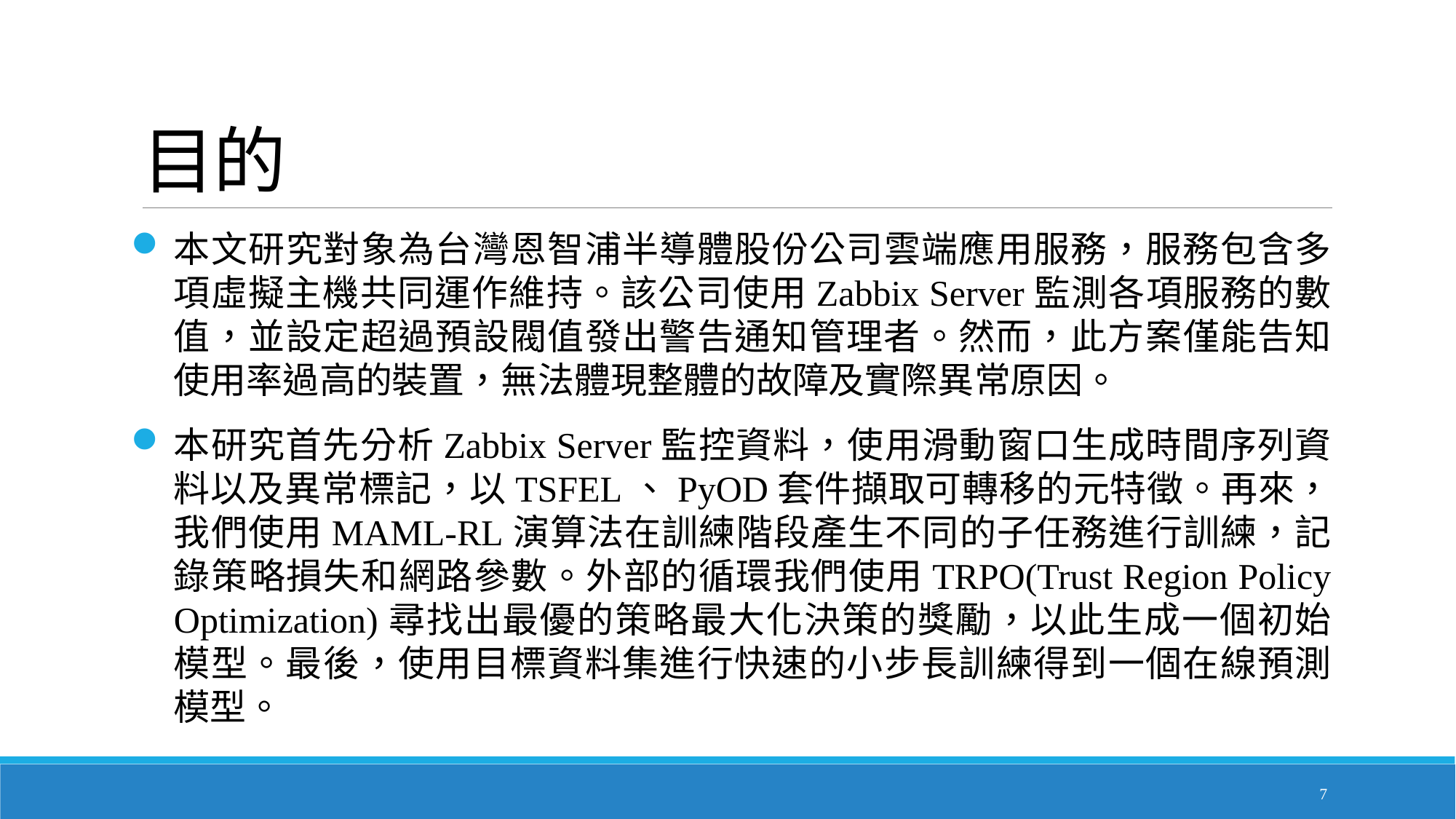

# 目的
本文研究對象為台灣恩智浦半導體股份公司雲端應用服務，服務包含多項虛擬主機共同運作維持。該公司使用Zabbix Server監測各項服務的數值，並設定超過預設閥值發出警告通知管理者。然而，此方案僅能告知使用率過高的裝置，無法體現整體的故障及實際異常原因。
本研究首先分析Zabbix Server監控資料，使用滑動窗口生成時間序列資料以及異常標記，以TSFEL、PyOD套件擷取可轉移的元特徵。再來，我們使用MAML-RL演算法在訓練階段產生不同的子任務進行訓練，記錄策略損失和網路參數。外部的循環我們使用TRPO(Trust Region Policy Optimization)尋找出最優的策略最大化決策的獎勵，以此生成一個初始模型。最後，使用目標資料集進行快速的小步長訓練得到一個在線預測模型。
7